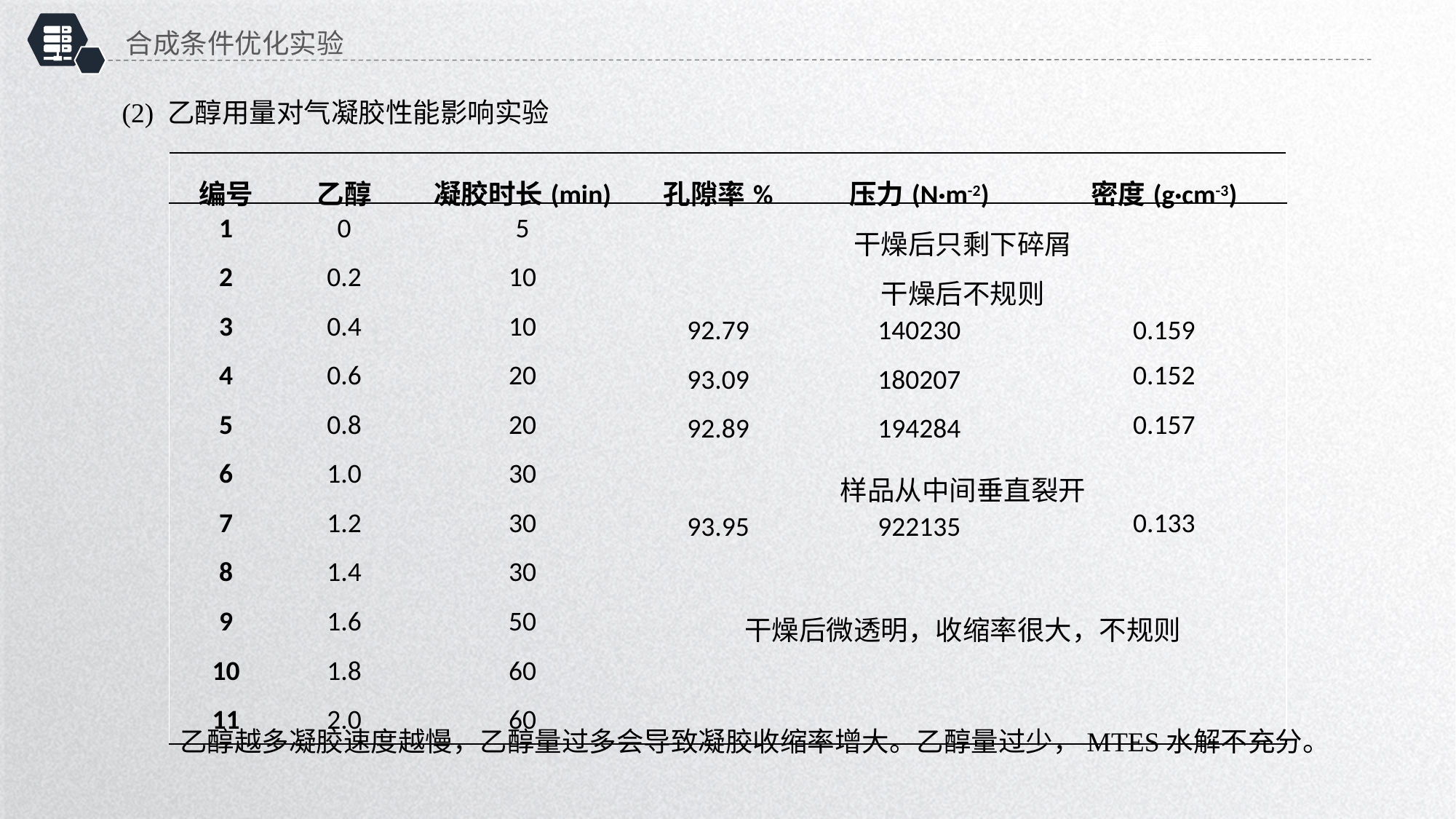

合成条件优化实验
论文导读

第一章

(2) 乙醇用量对气凝胶性能影响实验
| 编号 | 乙醇 | 凝胶时长(min) | 孔隙率% | 压力(N·m-2) | 密度(g·cm-3) |
| --- | --- | --- | --- | --- | --- |
| 1 | 0 | 5 | 干燥后只剩下碎屑 |  |  |
| 2 | 0.2 | 10 | 干燥后不规则 |  |  |
| 3 | 0.4 | 10 | 92.79 | 140230 | 0.159 |
| 4 | 0.6 | 20 | 93.09 | 180207 | 0.152 |
| 5 | 0.8 | 20 | 92.89 | 194284 | 0.157 |
| 6 | 1.0 | 30 | 样品从中间垂直裂开 |  |  |
| 7 | 1.2 | 30 | 93.95 | 922135 | 0.133 |
| 8 | 1.4 | 30 | 干燥后微透明，收缩率很大，不规则 |  |  |
| 9 | 1.6 | 50 |  |  |  |
| 10 | 1.8 | 60 |  |  |  |
| 11 | 2.0 | 60 |  |  |  |
乙醇越多凝胶速度越慢，乙醇量过多会导致凝胶收缩率增大。乙醇量过少，MTES水解不充分。
延时符